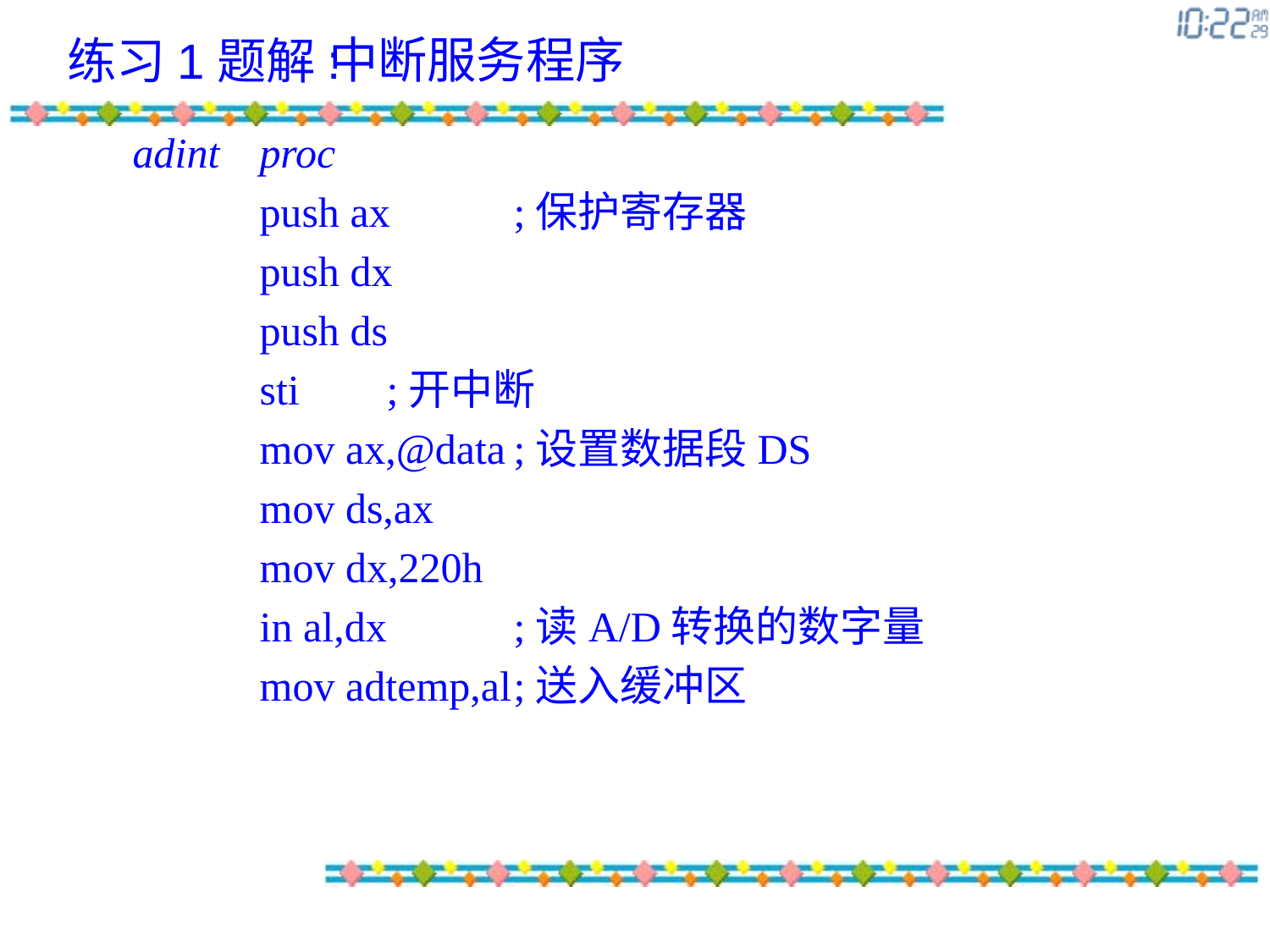

练习1题解:
中断服务程序
	adint	proc
		push ax	;保护寄存器
		push dx
		push ds
		sti	;开中断
		mov ax,@data	;设置数据段DS
		mov ds,ax
		mov dx,220h
		in al,dx	;读A/D转换的数字量
		mov adtemp,al	;送入缓冲区